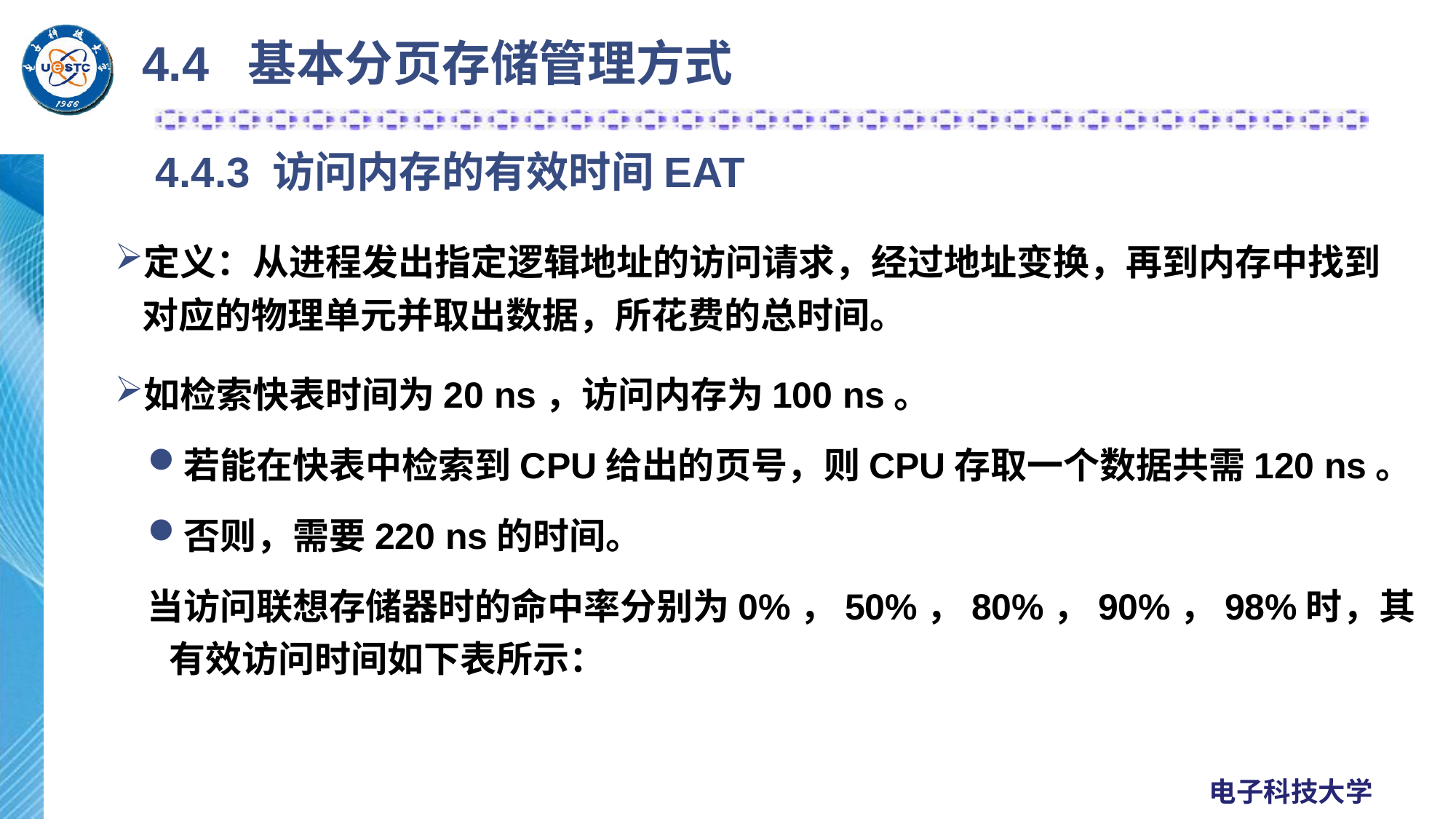

4.4  基本分页存储管理方式
4.4.3 访问内存的有效时间EAT
定义：从进程发出指定逻辑地址的访问请求，经过地址变换，再到内存中找到对应的物理单元并取出数据，所花费的总时间。
如检索快表时间为20 ns，访问内存为100 ns。
若能在快表中检索到CPU给出的页号，则CPU存取一个数据共需120 ns。
否则，需要220 ns的时间。
当访问联想存储器时的命中率分别为0%，50%，80%，90%，98%时，其有效访问时间如下表所示：